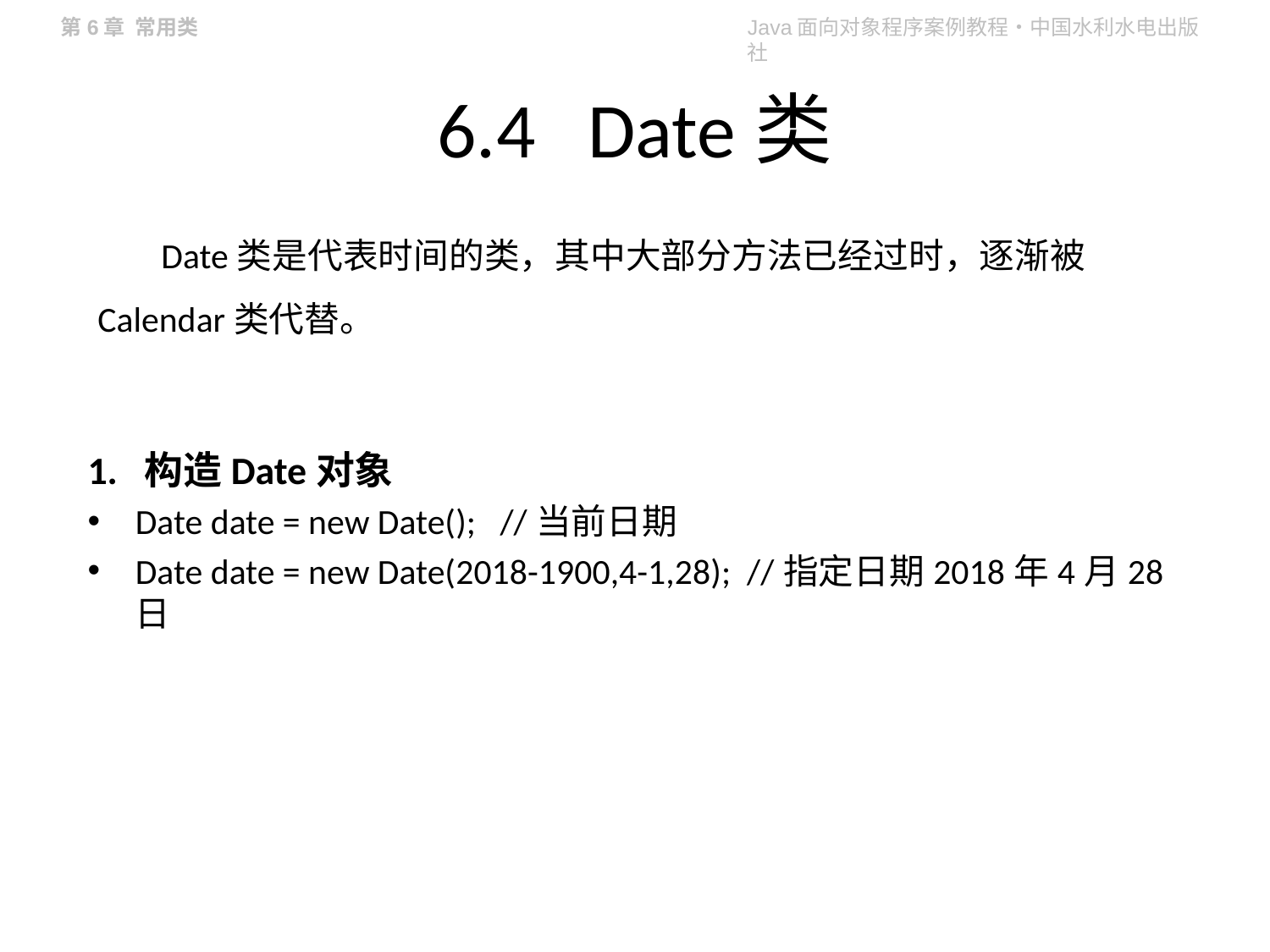

# 6.4   Date类
Date类是代表时间的类，其中大部分方法已经过时，逐渐被Calendar类代替。
1.  构造Date对象
Date date = new Date();   //当前日期
Date date = new Date(2018-1900,4-1,28);  //指定日期2018年4月28日